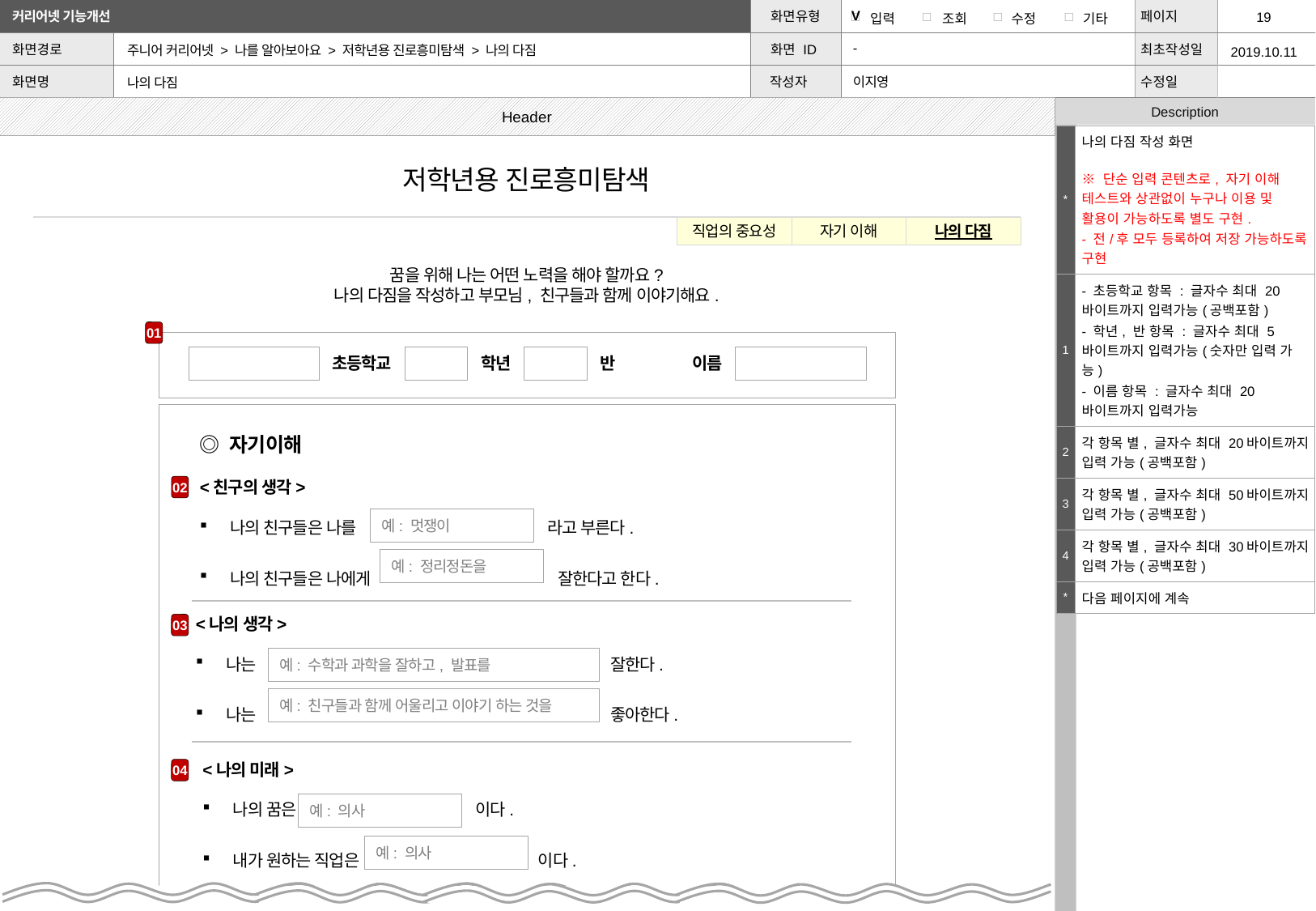

| V |  |  |  |  |  |  |  |
| --- | --- | --- | --- | --- | --- | --- | --- |
2019.10.11
주니어 커리어넷 > 나를 알아보아요 > 저학년용 진로흥미탐색 > 나의 다짐
-
이지영
나의 다짐

Header
| \* | 나의 다짐 작성 화면 ※ 단순 입력 콘텐츠로, 자기 이해 테스트와 상관없이 누구나 이용 및 활용이 가능하도록 별도 구현. - 전/후 모두 등록하여 저장 가능하도록 구현 |
| --- | --- |
| 1 | - 초등학교 항목 : 글자수 최대 20바이트까지 입력가능(공백포함) - 학년, 반 항목 : 글자수 최대 5바이트까지 입력가능(숫자만 입력 가능) - 이름 항목 : 글자수 최대 20바이트까지 입력가능 |
| 2 | 각 항목 별, 글자수 최대 20바이트까지 입력 가능(공백포함) |
| 3 | 각 항목 별, 글자수 최대 50바이트까지 입력 가능(공백포함) |
| 4 | 각 항목 별, 글자수 최대 30바이트까지 입력 가능(공백포함) |
| \* | 다음 페이지에 계속 |
저학년용 진로흥미탐색
직업의 중요성
자기 이해
나의 다짐
꿈을 위해 나는 어떤 노력을 해야 할까요?
나의 다짐을 작성하고 부모님, 친구들과 함께 이야기해요.
01

초등학교

학년

반
이름

◎ 자기이해

<친구의 생각>

나의 친구들은 나를                                                라고 부른다.
나의 친구들은 나에게                                               잘한다고 한다.
02
  예: 멋쟁이
  예: 정리정돈을
<나의 생각>

나는                                                                                         잘한다.
나는                                                                                         좋아한다.
03
  예: 수학과 과학을 잘하고, 발표를
  예: 친구들과 함께 어울리고 이야기 하는 것을
<나의 미래>

나의 꿈은                                             이다.
내가 원하는 직업은                                             이다.
04
  예: 의사
  예: 의사